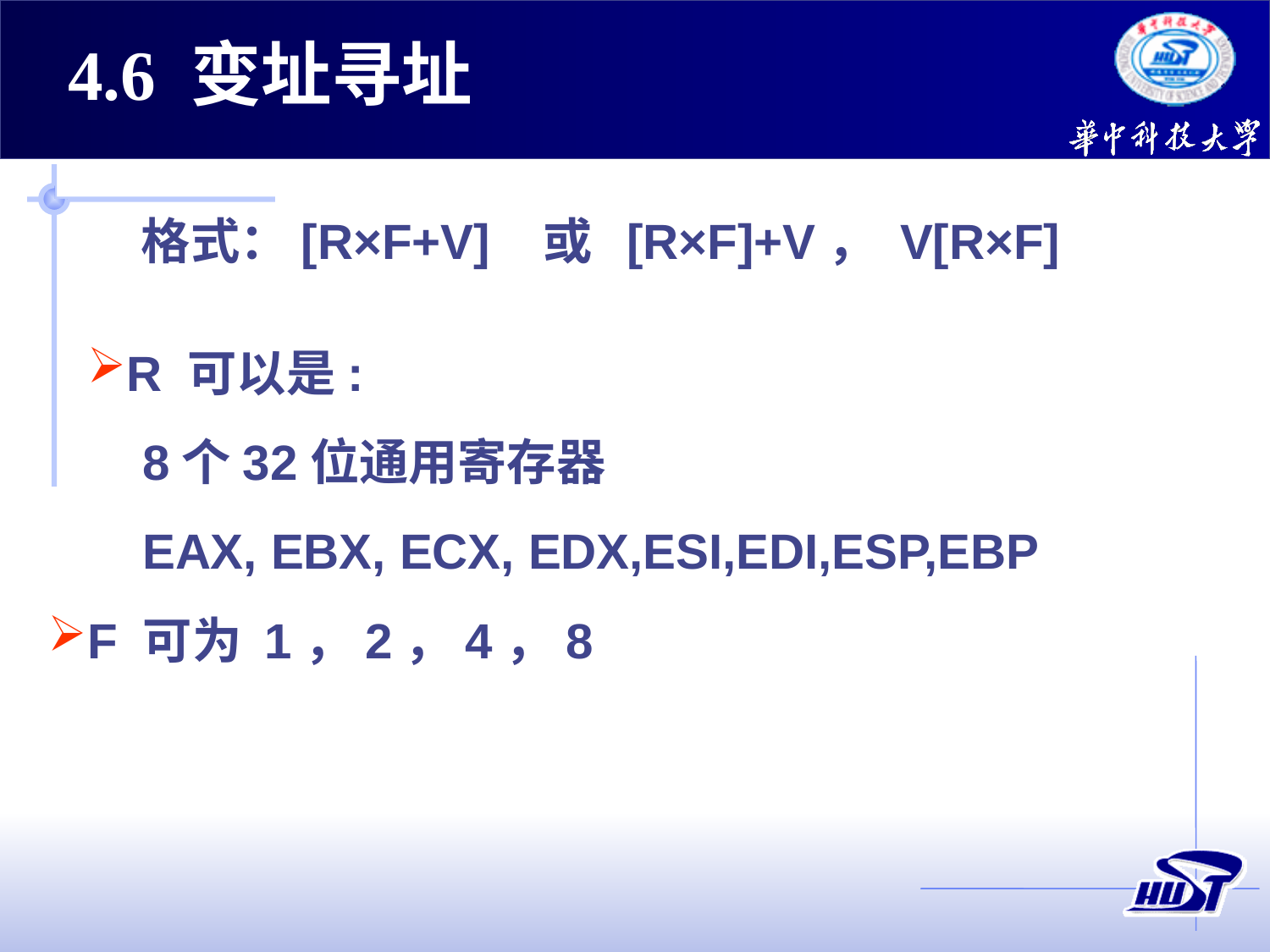

4.6 变址寻址
格式：[R×F+V]   或  [R×F]+V， V[R×F]
R 可以是:
    8个32位通用寄存器
    EAX, EBX, ECX, EDX,ESI,EDI,ESP,EBP
F 可为 1，2，4，8